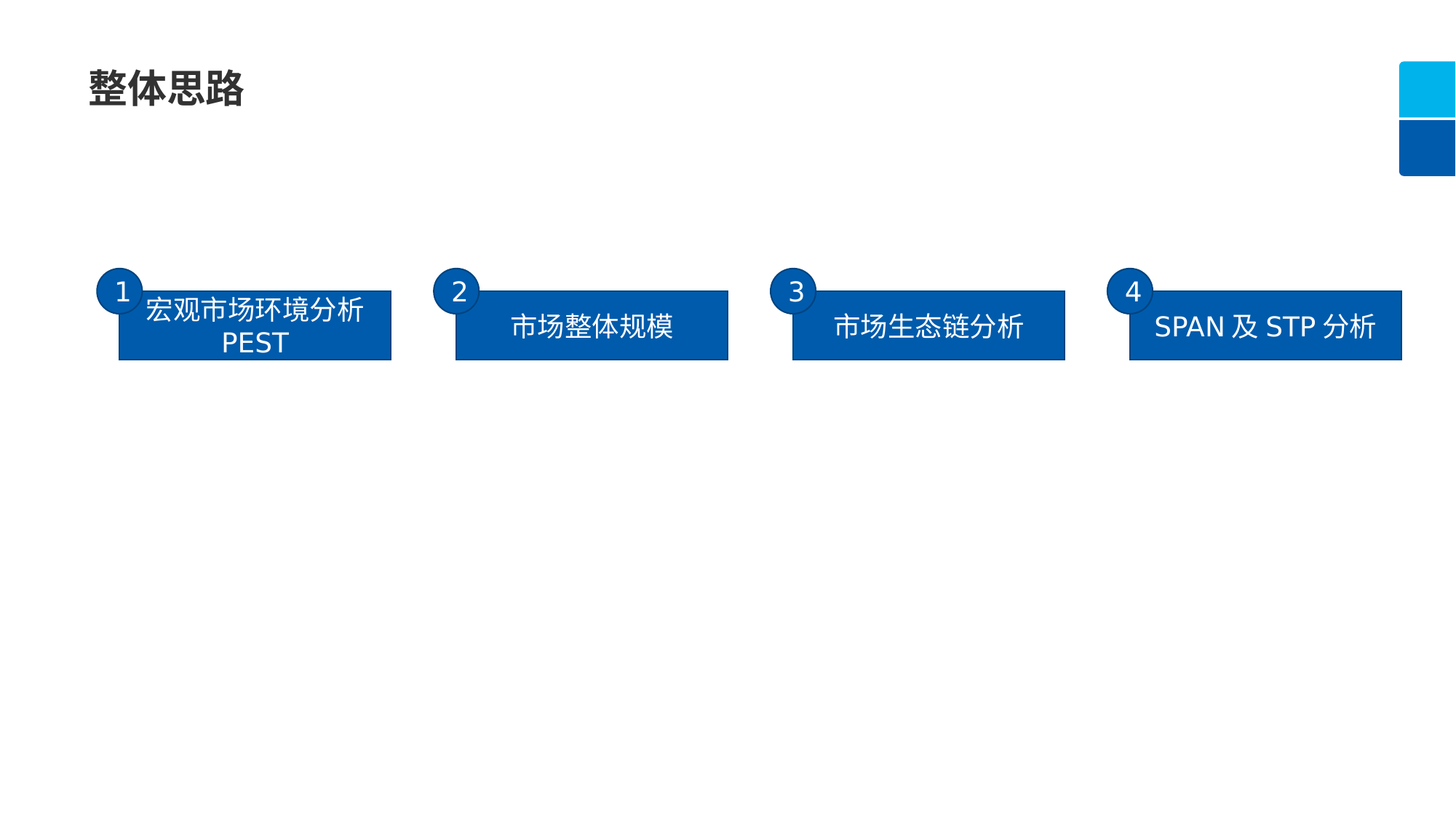

整体思路
1
2
3
4
宏观市场环境分析
PEST
市场整体规模
市场生态链分析
SPAN及STP分析